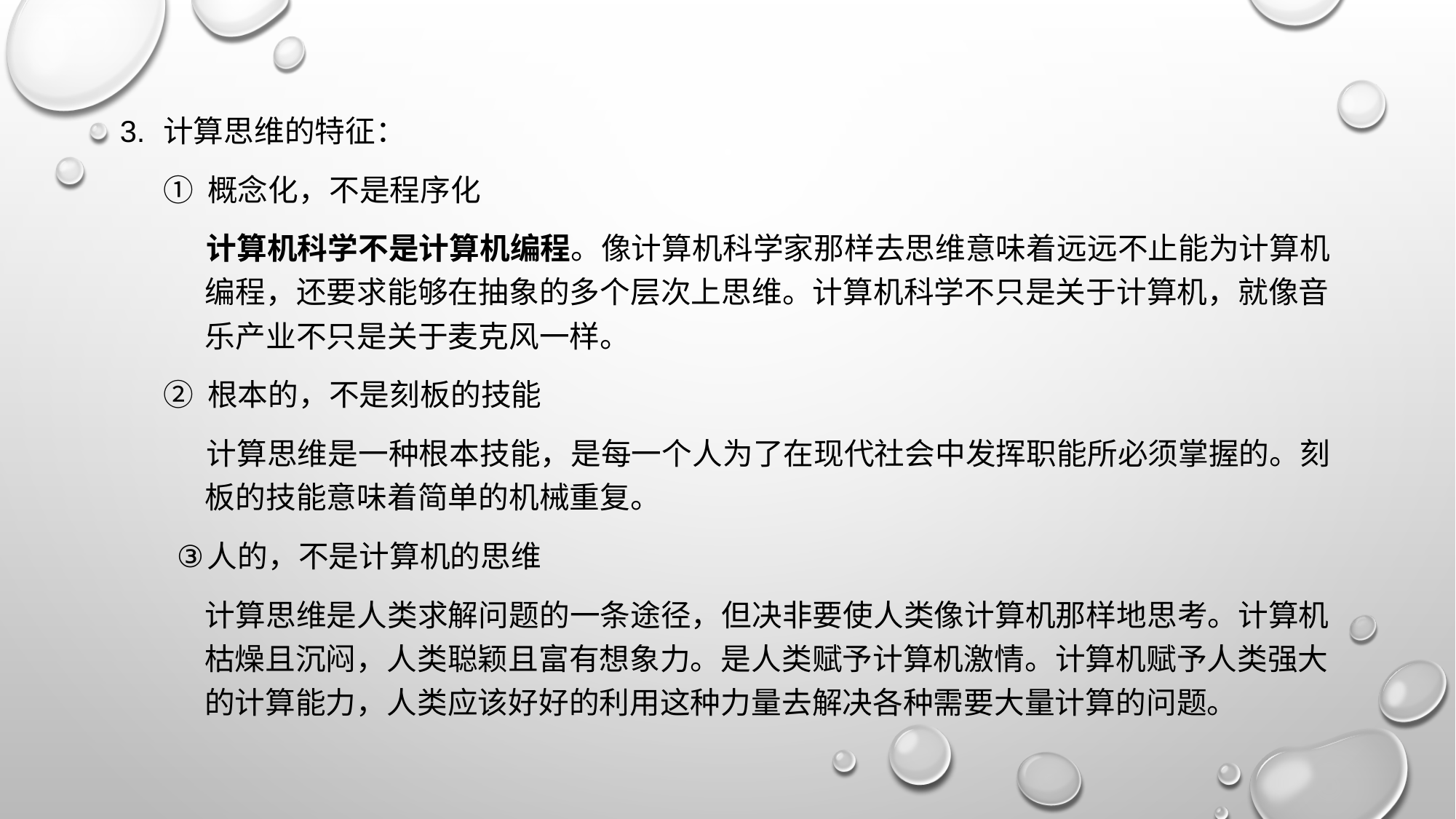

计算思维的特征：
① 概念化，不是程序化
计算机科学不是计算机编程。像计算机科学家那样去思维意味着远远不止能为计算机编程，还要求能够在抽象的多个层次上思维。计算机科学不只是关于计算机，就像音乐产业不只是关于麦克风一样。
② 根本的，不是刻板的技能
计算思维是一种根本技能，是每一个人为了在现代社会中发挥职能所必须掌握的。刻板的技能意味着简单的机械重复。
人的，不是计算机的思维
计算思维是人类求解问题的一条途径，但决非要使人类像计算机那样地思考。计算机枯燥且沉闷，人类聪颖且富有想象力。是人类赋予计算机激情。计算机赋予人类强大的计算能力，人类应该好好的利用这种力量去解决各种需要大量计算的问题。